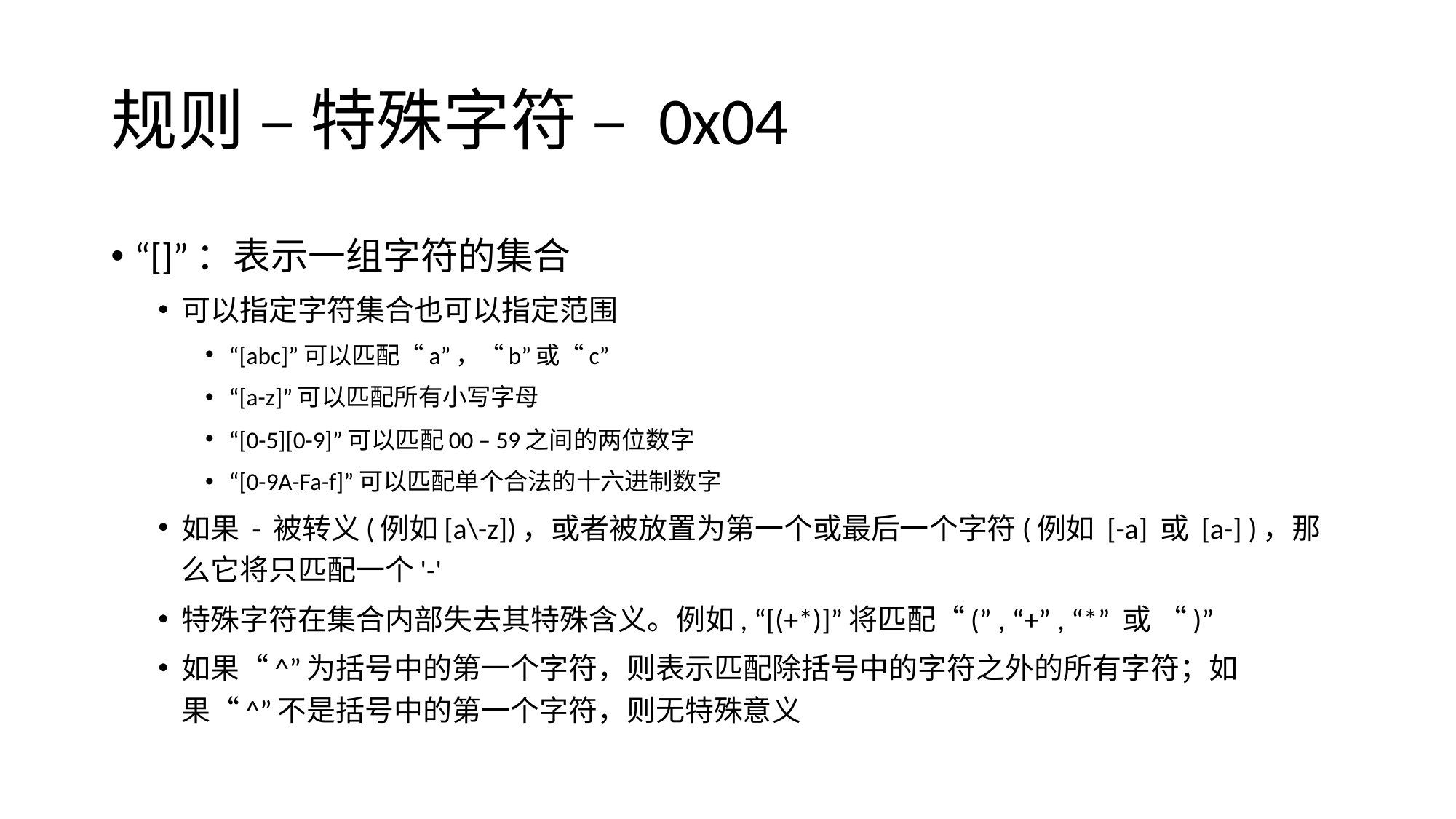

# 规则 – 特殊字符 – 0x04
“[]”：表示一组字符的集合
可以指定字符集合也可以指定范围
“[abc]”可以匹配“a”，“b”或“c”
“[a-z]”可以匹配所有小写字母
“[0-5][0-9]”可以匹配00 – 59之间的两位数字
“[0-9A-Fa-f]”可以匹配单个合法的十六进制数字
如果 - 被转义(例如[a\-z])，或者被放置为第一个或最后一个字符(例如 [-a] 或 [a-] )，那么它将只匹配一个'-'
特殊字符在集合内部失去其特殊含义。例如, “[(+*)]”将匹配“(” , “+” , “*” 或 “)”
如果“^”为括号中的第一个字符，则表示匹配除括号中的字符之外的所有字符；如果“^”不是括号中的第一个字符，则无特殊意义